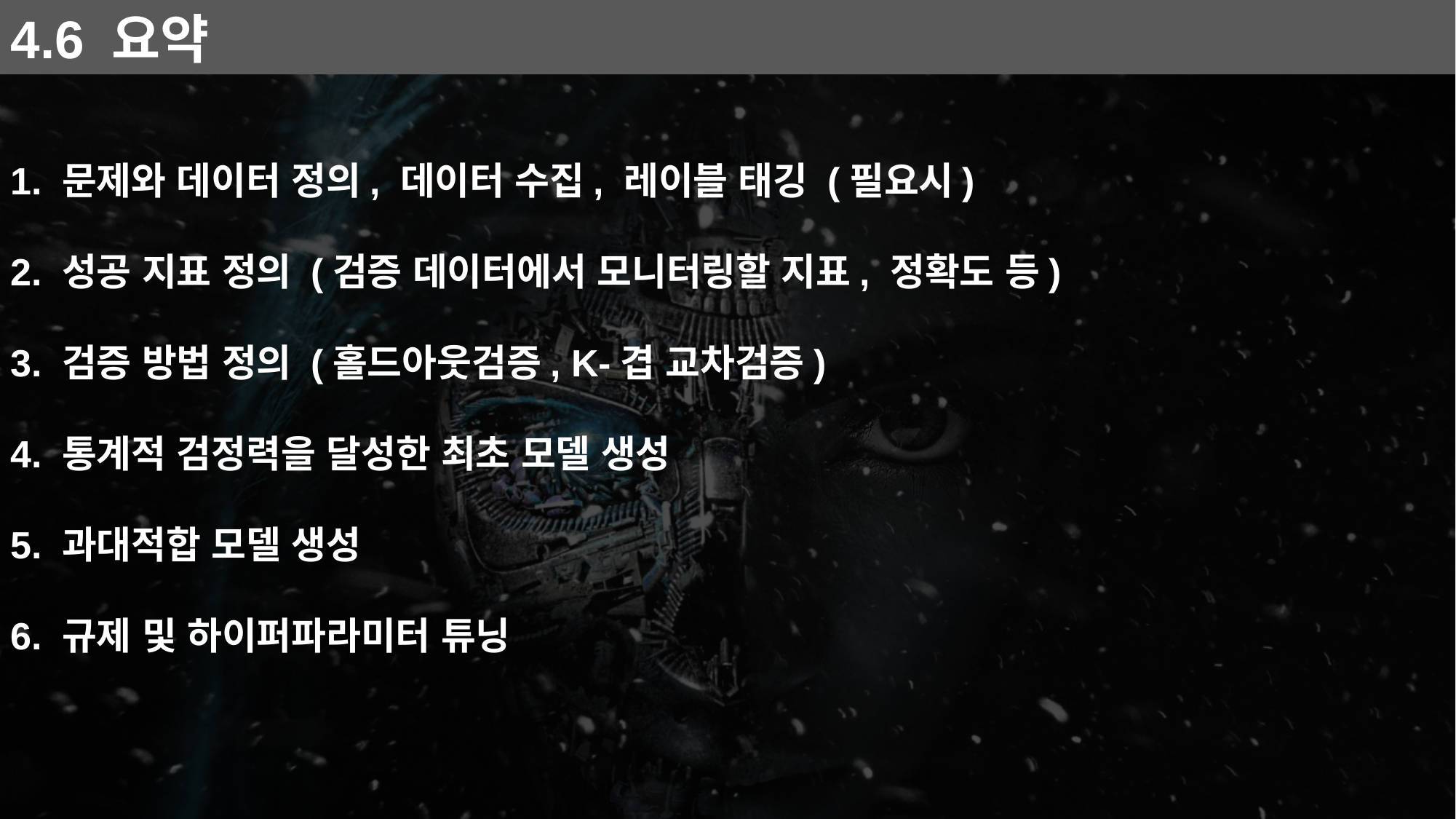

4.6 요약

1. 문제와 데이터 정의, 데이터 수집, 레이블 태깅 (필요시)

2. 성공 지표 정의 (검증 데이터에서 모니터링할 지표, 정확도 등)

3. 검증 방법 정의 (홀드아웃검증, K-겹 교차검증)

4. 통계적 검정력을 달성한 최초 모델 생성

5. 과대적합 모델 생성

6. 규제 및 하이퍼파라미터 튜닝